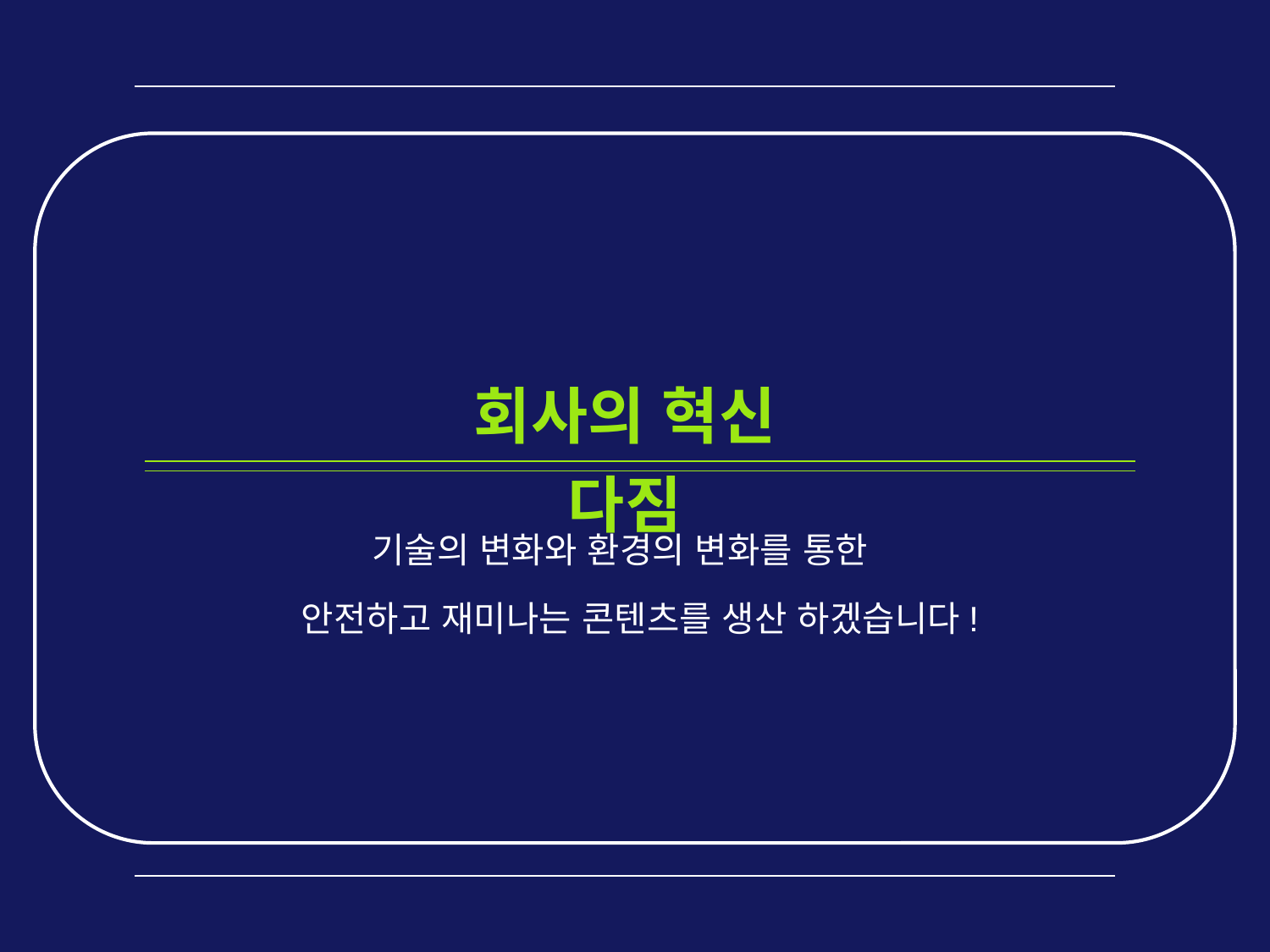

회사의 혁신 다짐
기술의 변화와 환경의 변화를 통한
안전하고 재미나는 콘텐츠를 생산 하겠습니다!